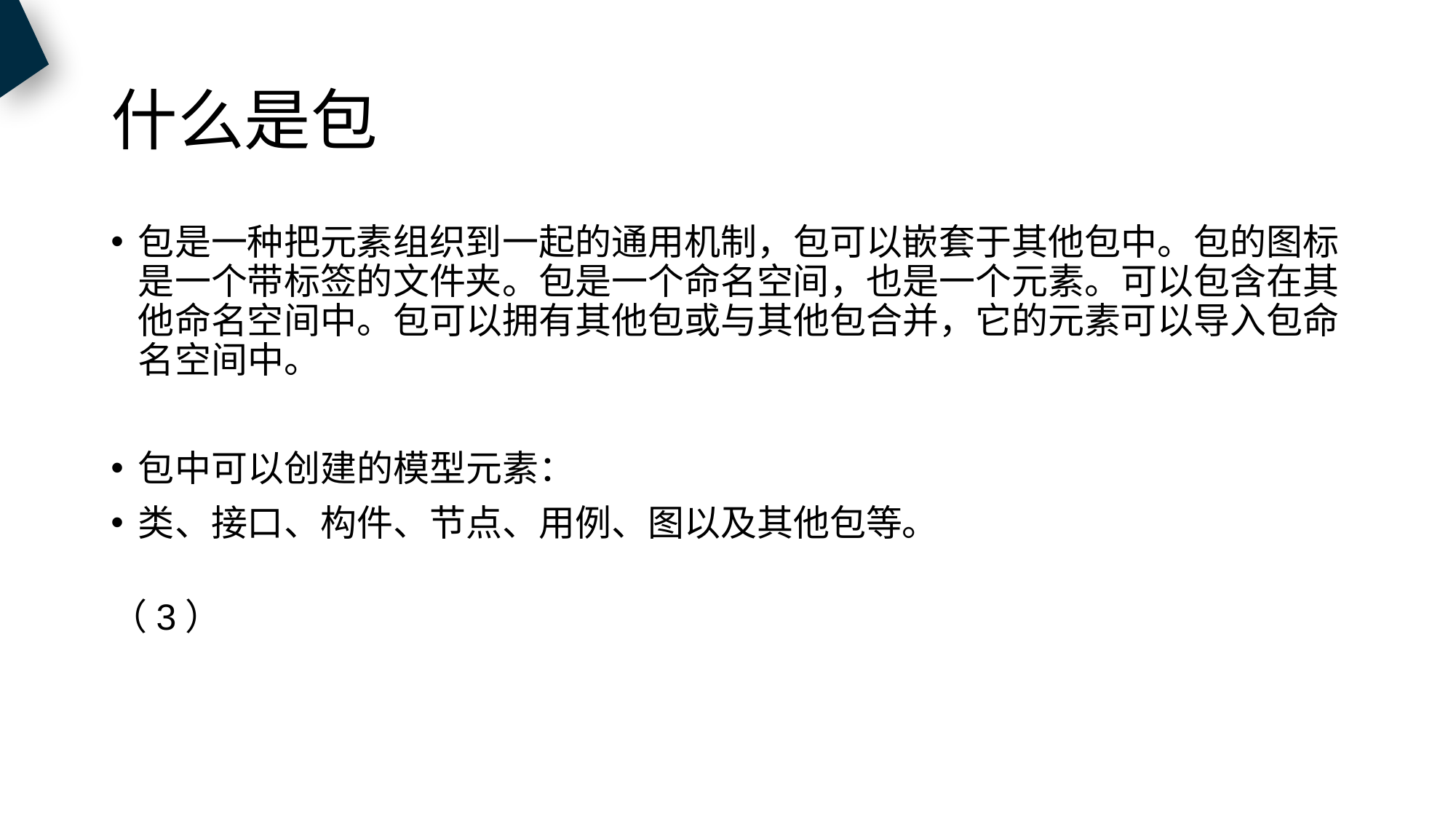

# 什么是包
包是一种把元素组织到一起的通用机制，包可以嵌套于其他包中。包的图标是一个带标签的文件夹。包是一个命名空间，也是一个元素。可以包含在其他命名空间中。包可以拥有其他包或与其他包合并，它的元素可以导入包命名空间中。

包中可以创建的模型元素：
类、接口、构件、节点、用例、图以及其他包等。
  										    （3）